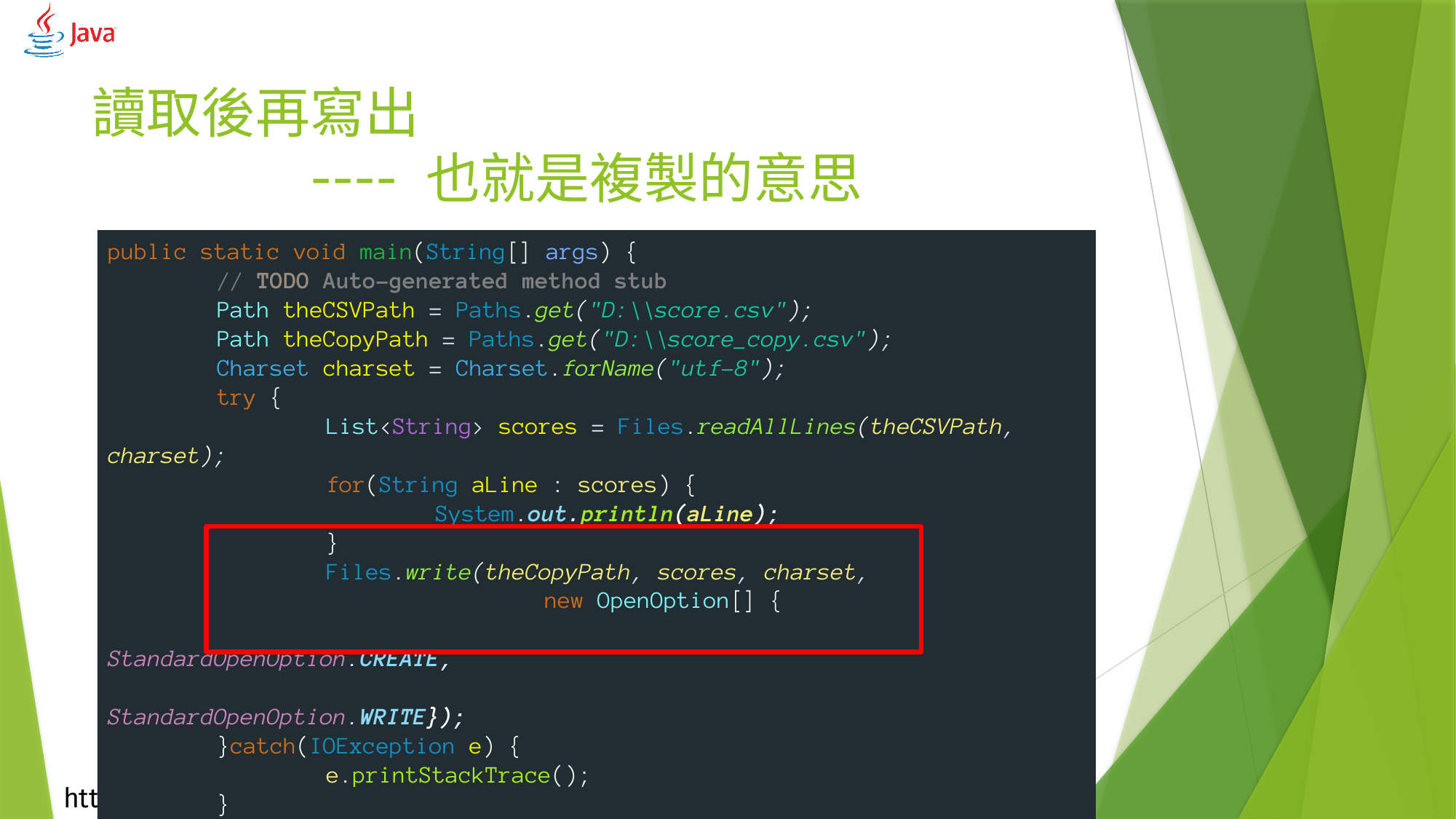

# 讀取後再寫出 ---- 也就是複製的意思
public static void main(String[] args) {
	// TODO Auto-generated method stub
	Path theCSVPath = Paths.get("D:\\score.csv");
	Path theCopyPath = Paths.get("D:\\score_copy.csv");
	Charset charset = Charset.forName("utf-8");
	try {
		List<String> scores = Files.readAllLines(theCSVPath, charset);
		for(String aLine : scores) {
			System.out.println(aLine);
		}
		Files.write(theCopyPath, scores, charset,
				new OpenOption[] {
								StandardOpenOption.CREATE,
								StandardOpenOption.WRITE});
	}catch(IOException e) {
		e.printStackTrace();
	}
}